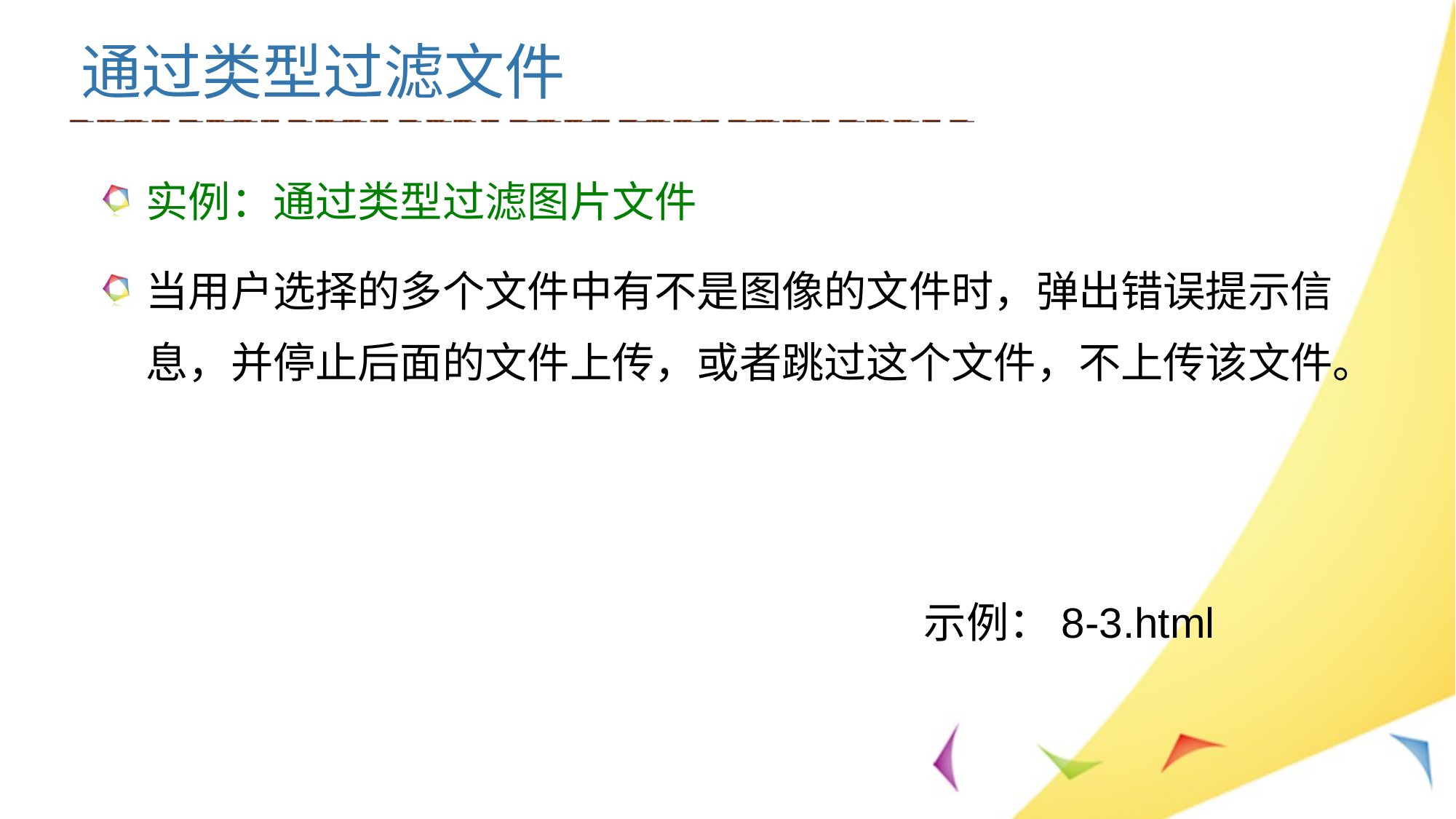

通过类型过滤文件
实例：通过类型过滤图片文件
当用户选择的多个文件中有不是图像的文件时，弹出错误提示信息，并停止后面的文件上传，或者跳过这个文件，不上传该文件。
示例：8-3.html